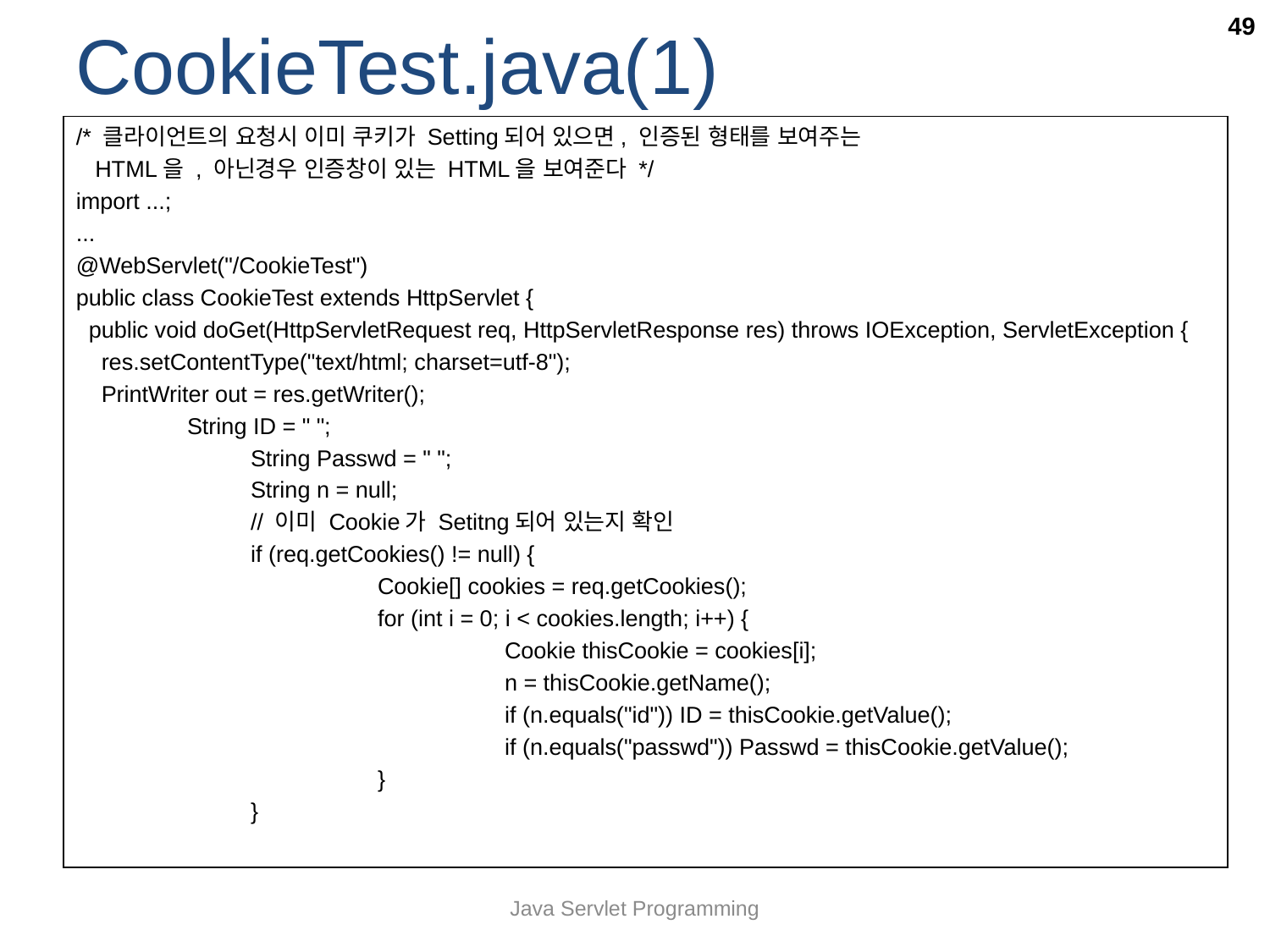

49
CookieTest.java(1)
/* 클라이언트의 요청시 이미 쿠키가 Setting되어 있으면, 인증된 형태를 보여주는
   HTML을 , 아닌경우 인증창이 있는 HTML을 보여준다 */
import ...;
...
@WebServlet("/CookieTest")
public class CookieTest extends HttpServlet {
  public void doGet(HttpServletRequest req, HttpServletResponse res) throws IOException, ServletException {
    res.setContentType("text/html; charset=utf-8");
    PrintWriter out = res.getWriter();
    	          String ID = " ";
		String Passwd = " ";
		String n = null;
		// 이미 Cookie가 Setitng되어 있는지 확인
		if (req.getCookies() != null) {
			Cookie[] cookies = req.getCookies();
			for (int i = 0; i < cookies.length; i++) {
				Cookie thisCookie = cookies[i];
				n = thisCookie.getName();
				if (n.equals("id")) ID = thisCookie.getValue();
				if (n.equals("passwd")) Passwd = thisCookie.getValue();
			}
		}

Java Servlet Programming